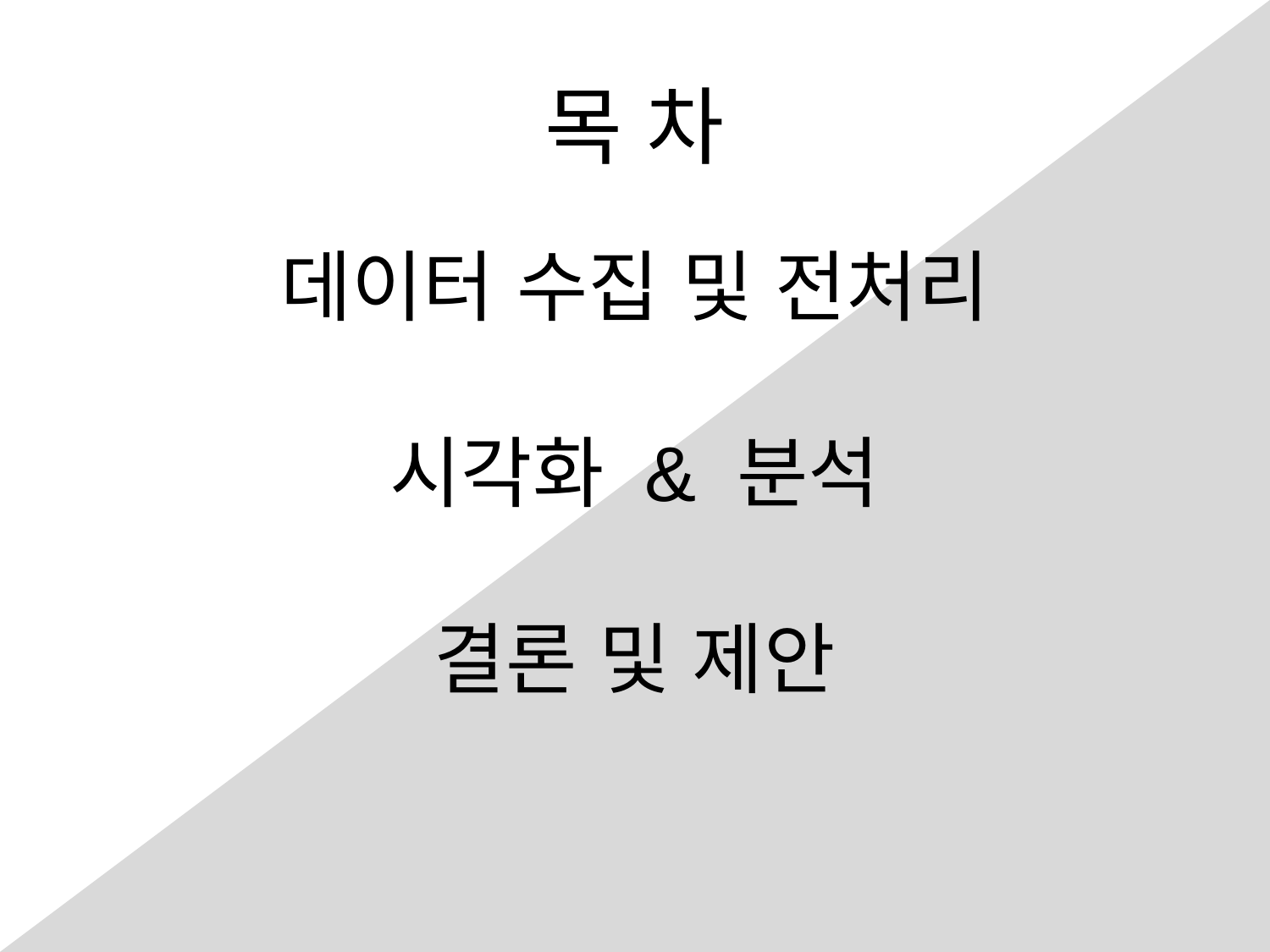

목 차
데이터 수집 및 전처리

시각화 & 분석

결론 및 제안